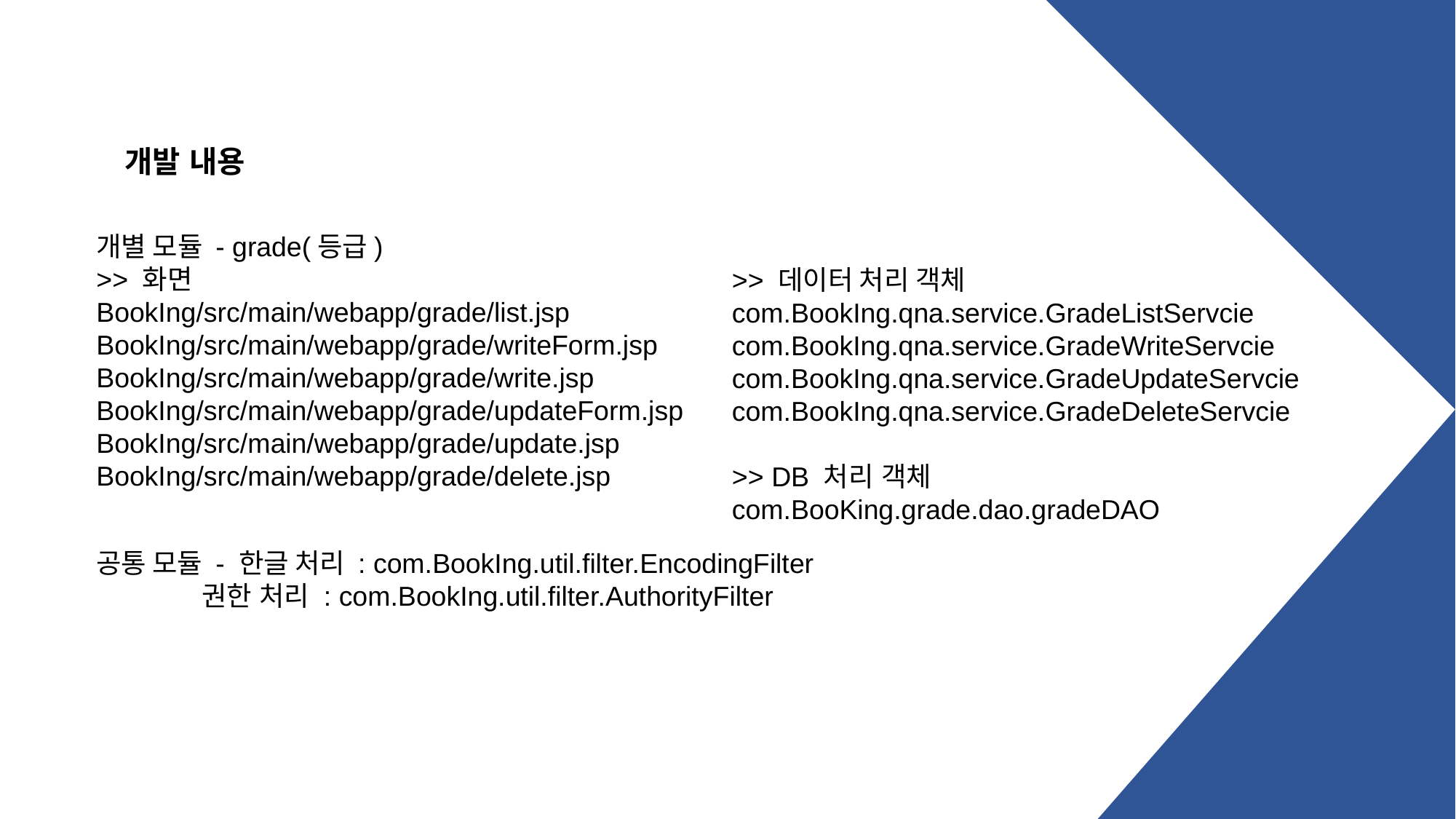

개발 내용
개별 모듈 - grade(등급)
>> 화면
BookIng/src/main/webapp/grade/list.jsp
BookIng/src/main/webapp/grade/writeForm.jsp
BookIng/src/main/webapp/grade/write.jsp
BookIng/src/main/webapp/grade/updateForm.jsp
BookIng/src/main/webapp/grade/update.jsp
BookIng/src/main/webapp/grade/delete.jsp
>> 데이터 처리 객체
com.BookIng.qna.service.GradeListServcie
com.BookIng.qna.service.GradeWriteServcie
com.BookIng.qna.service.GradeUpdateServcie
com.BookIng.qna.service.GradeDeleteServcie

>> DB 처리 객체
com.BooKing.grade.dao.gradeDAO
공통 모듈 - 한글 처리 : com.BookIng.util.filter.EncodingFilter
                권한 처리 : com.BookIng.util.filter.AuthorityFilter